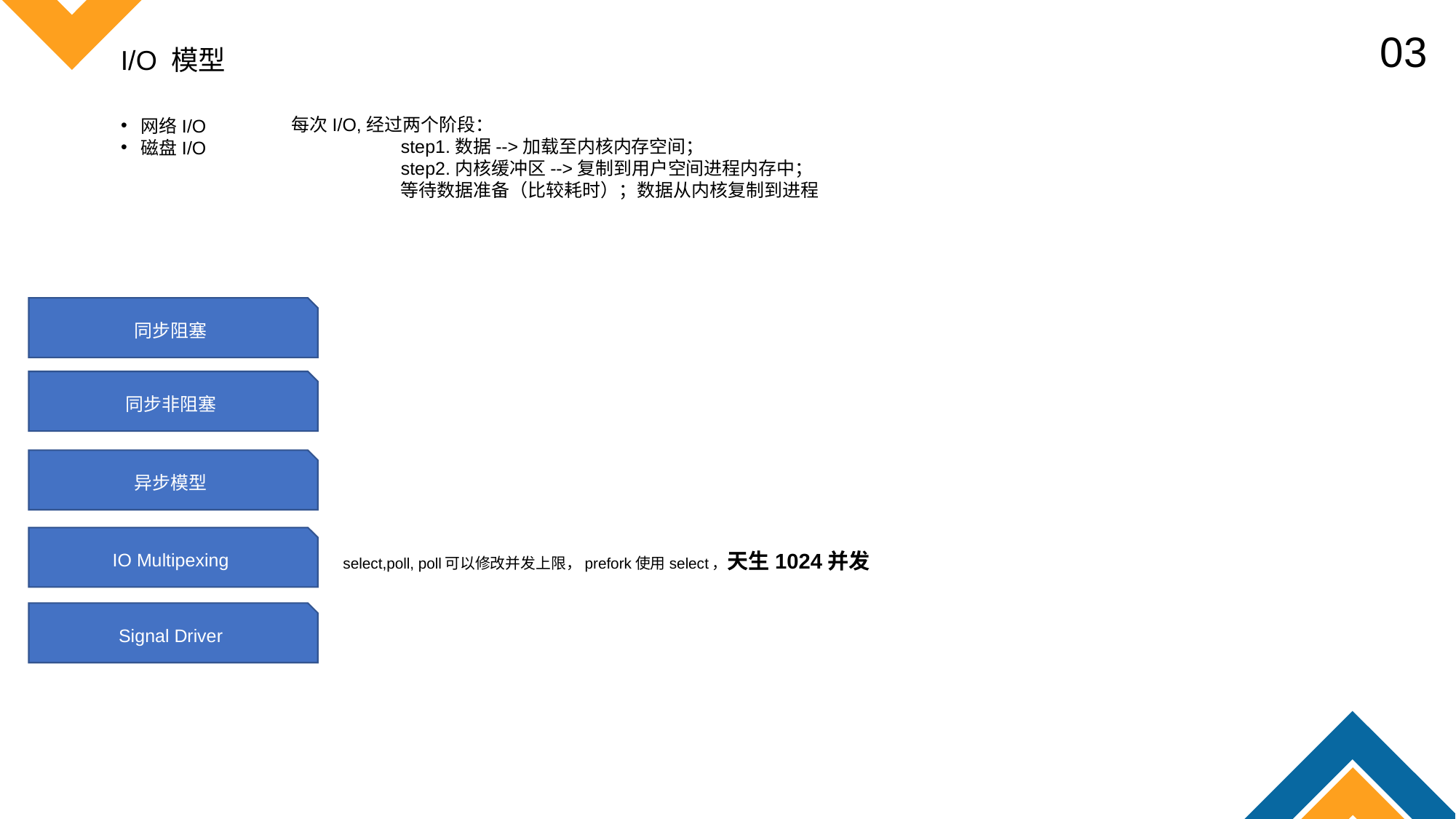

03
I/O 模型
每次I/O,经过两个阶段：
	step1.数据-->加载至内核内存空间；
	step2.内核缓冲区-->复制到用户空间进程内存中；
	等待数据准备（比较耗时）；数据从内核复制到进程

网络I/O
磁盘I/O

同步阻塞
同步非阻塞
异步模型
IO Multipexing
select,poll, poll可以修改并发上限，prefork使用select，天生1024并发
Signal Driver